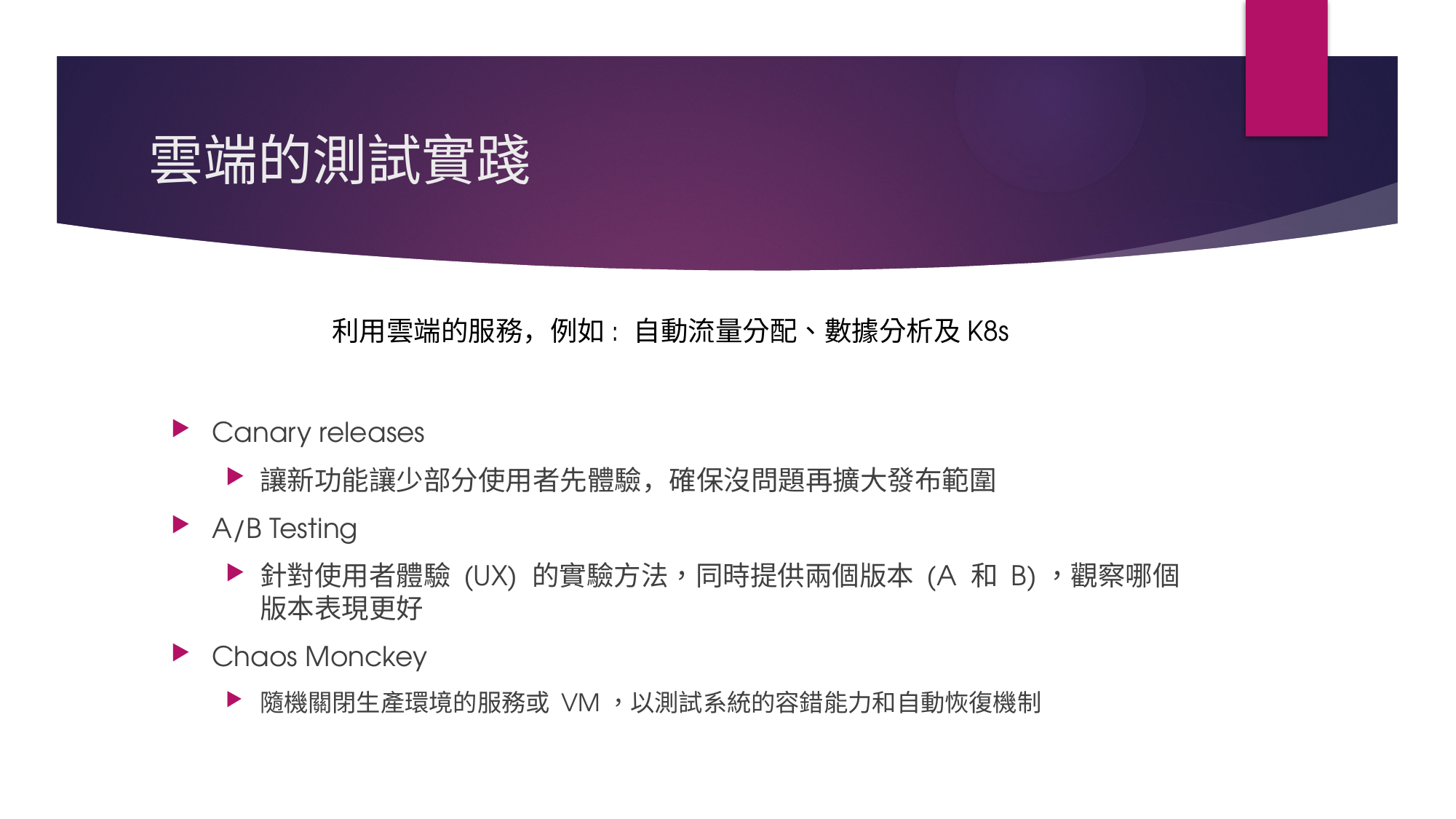

# 雲端的測試實踐
利用雲端的服務，例如: 自動流量分配、數據分析及K8s
Canary releases
讓新功能讓少部分使用者先體驗，確保沒問題再擴大發布範圍
A/B Testing
針對使用者體驗 (UX) 的實驗方法，同時提供兩個版本 (A 和 B)，觀察哪個版本表現更好
Chaos Monckey
隨機關閉生產環境的服務或 VM，以測試系統的容錯能力和自動恢復機制